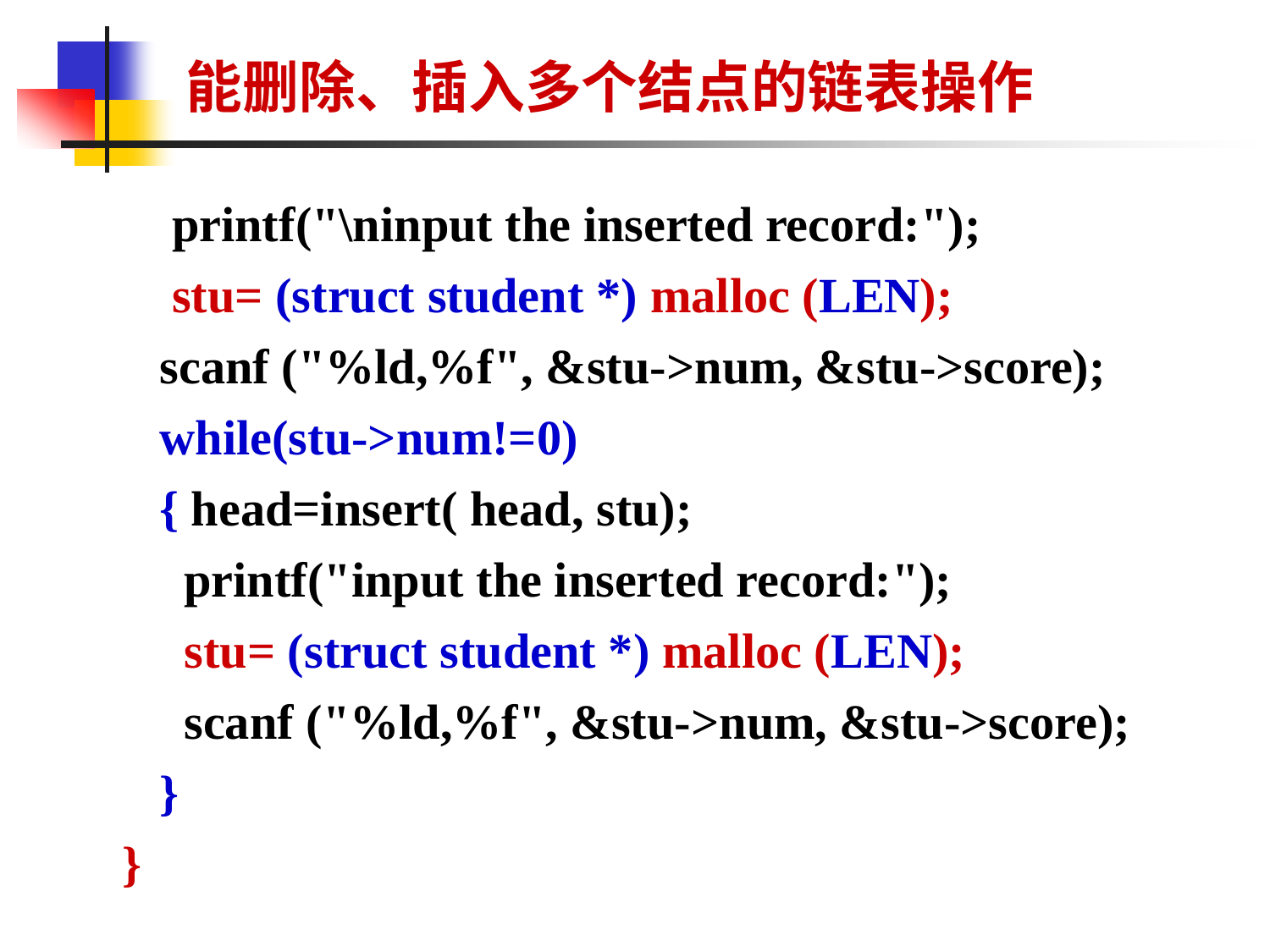

能删除、插入多个结点的链表操作
    printf("\ninput the inserted record:");
    stu= (struct student *) malloc (LEN);
   scanf ("%ld,%f", &stu->num, &stu->score);
   while(stu->num!=0)
   { head=insert( head, stu);
     printf("input the inserted record:");
     stu= (struct student *) malloc (LEN);
     scanf ("%ld,%f", &stu->num, &stu->score);
   }
}